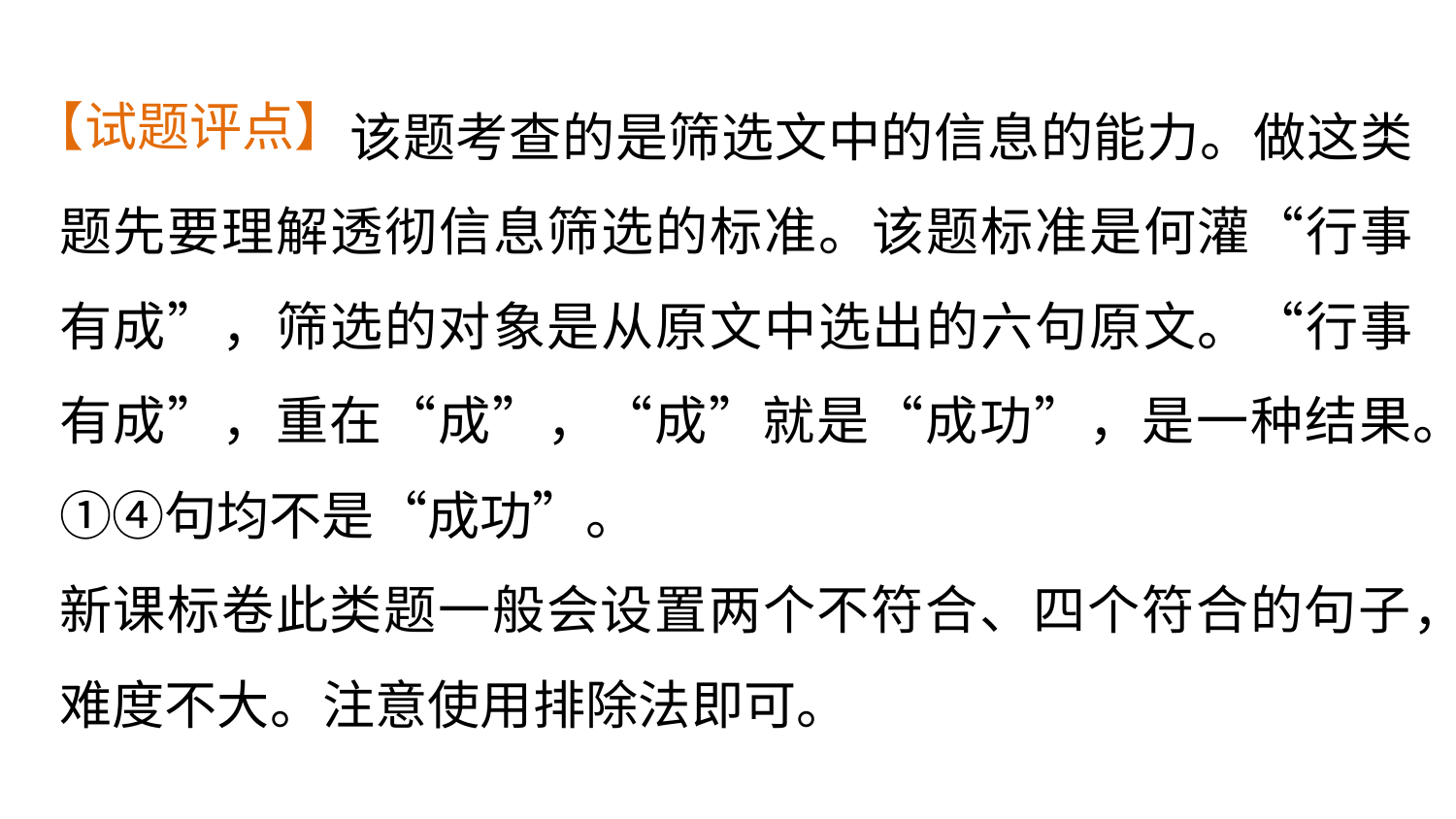

该题考查的是筛选文中的信息的能力。做这类题先要理解透彻信息筛选的标准。该题标准是何灌“行事有成”，筛选的对象是从原文中选出的六句原文。“行事有成”，重在“成”，“成”就是“成功”，是一种结果。①④句均不是“成功”。
新课标卷此类题一般会设置两个不符合、四个符合的句子，难度不大。注意使用排除法即可。
【试题评点】